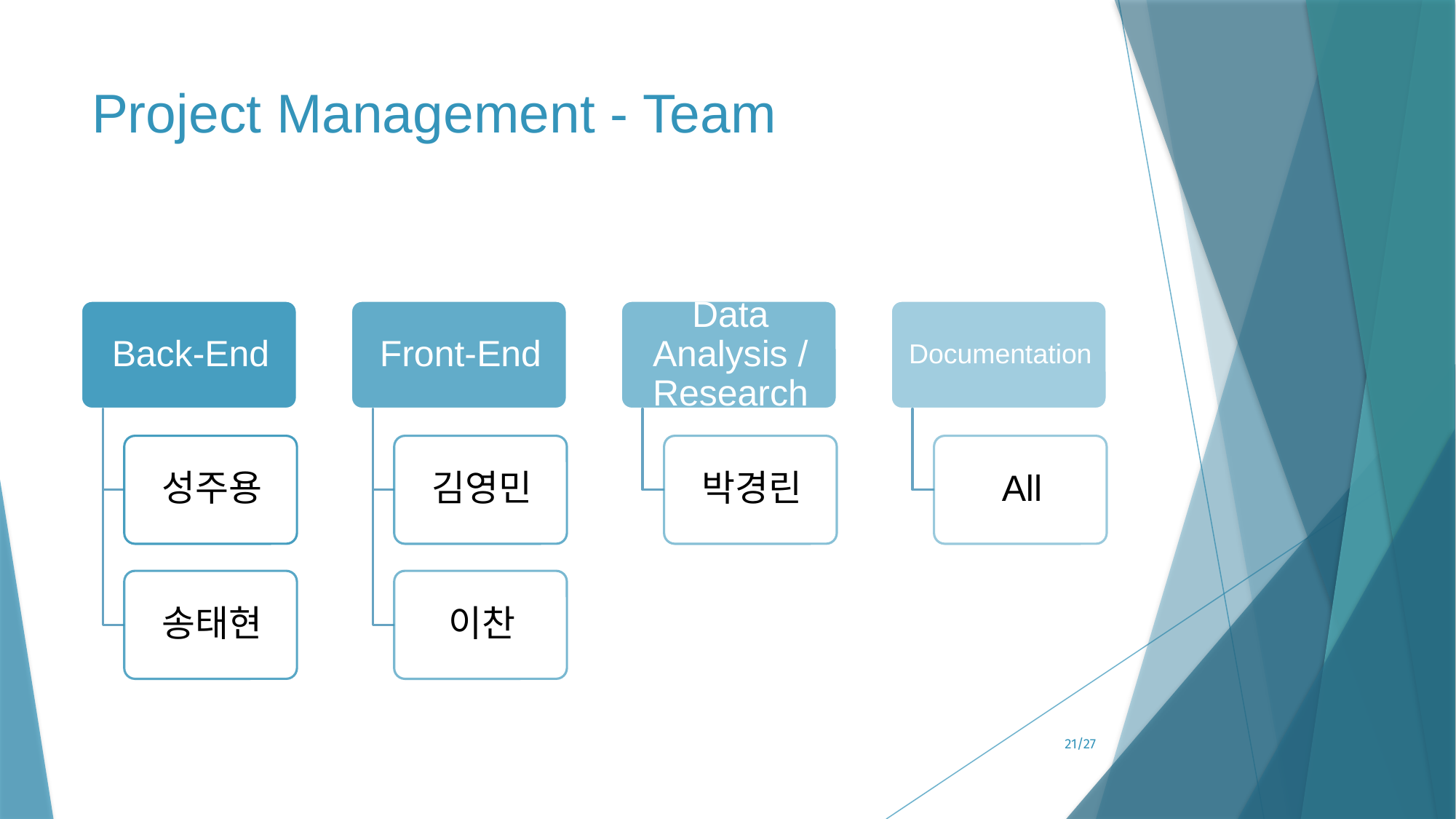

# Project Management - Team
Back-End
성주용
송태현
Front-End
김영민
이찬
Data Analysis / Research
박경린
Documentation
All
21/27